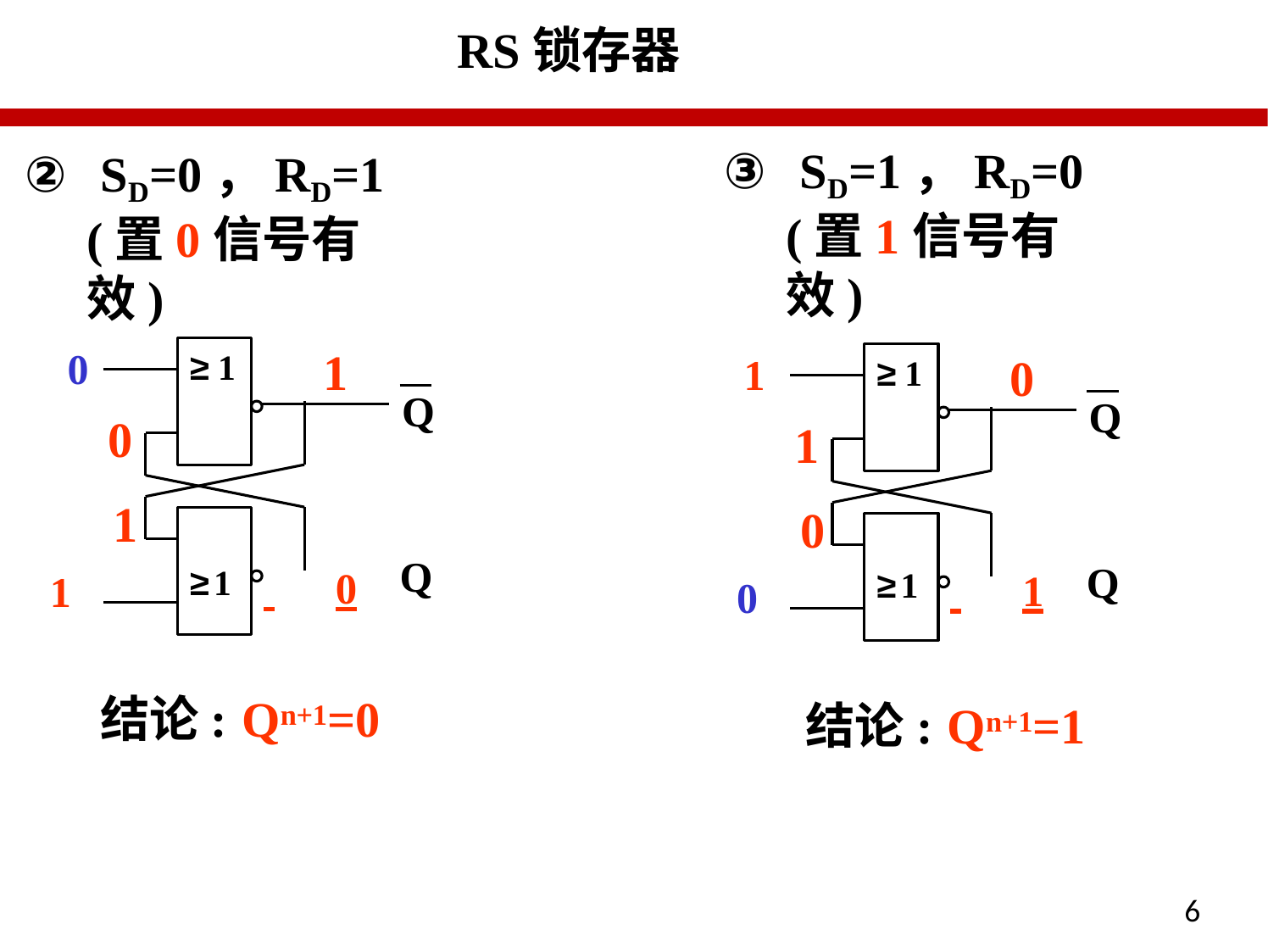

# RS锁存器
③	SD=1，RD=0
(置1信号有效)
②	SD=0，RD=1
(置0信号有效)

1
0

≥1
0
1
≥1

Q

Q

0

1

1

0

≥1	 	0
≥1	 	1

Q
Q
1

0

结论:	Qn+1=0
结论:	Qn+1=1
6